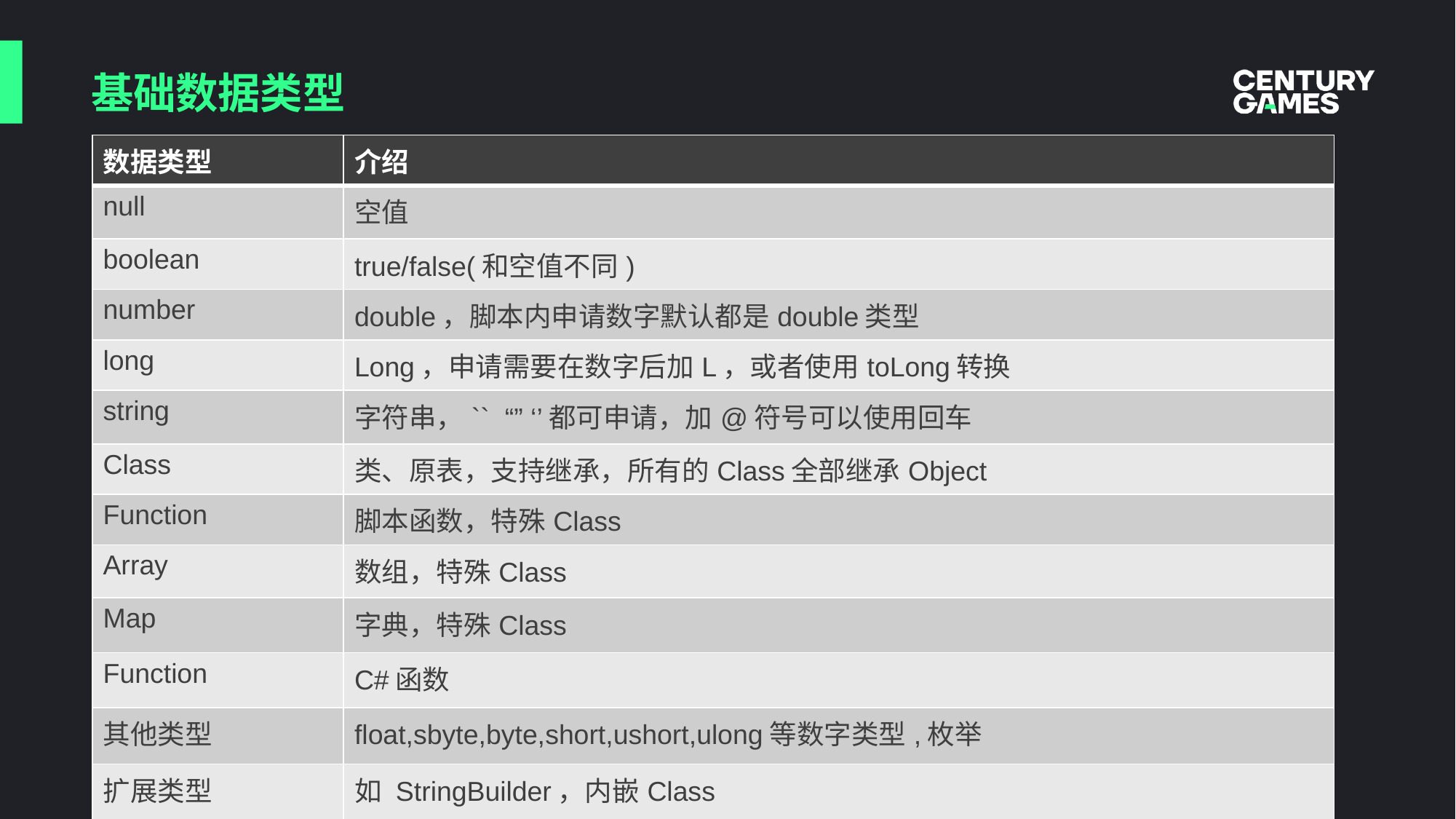

# 基础数据类型

| 数据类型 | 介绍 |
| --- | --- |
| null | 空值 |
| boolean | true/false(和空值不同) |
| number | double，脚本内申请数字默认都是double类型 |
| long | Long，申请需要在数字后加L，或者使用toLong转换 |
| string | 字符串，`` “” ‘’都可申请，加@符号可以使用回车 |
| Class | 类、原表，支持继承，所有的Class全部继承Object |
| Function | 脚本函数，特殊Class |
| Array | 数组，特殊Class |
| Map | 字典，特殊Class |
| Function | C#函数 |
| 其他类型 | float,sbyte,byte,short,ushort,ulong等数字类型,枚举 |
| 扩展类型 | 如 StringBuilder，内嵌Class |